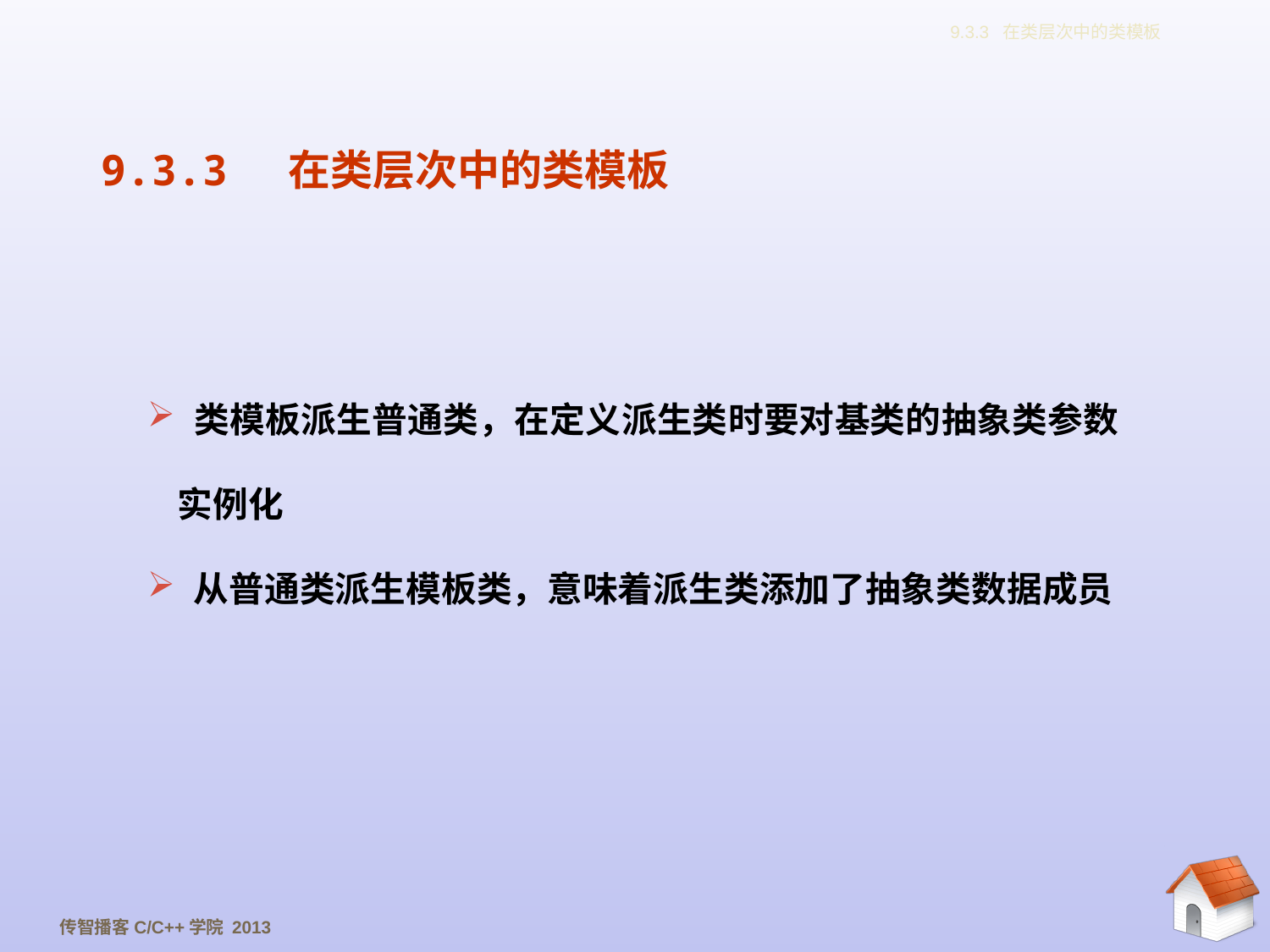

# 9.3.3  在类层次中的类模板
9.3.3  在类层次中的类模板
 类模板派生普通类，在定义派生类时要对基类的抽象类参数实例化
 从普通类派生模板类，意味着派生类添加了抽象类数据成员